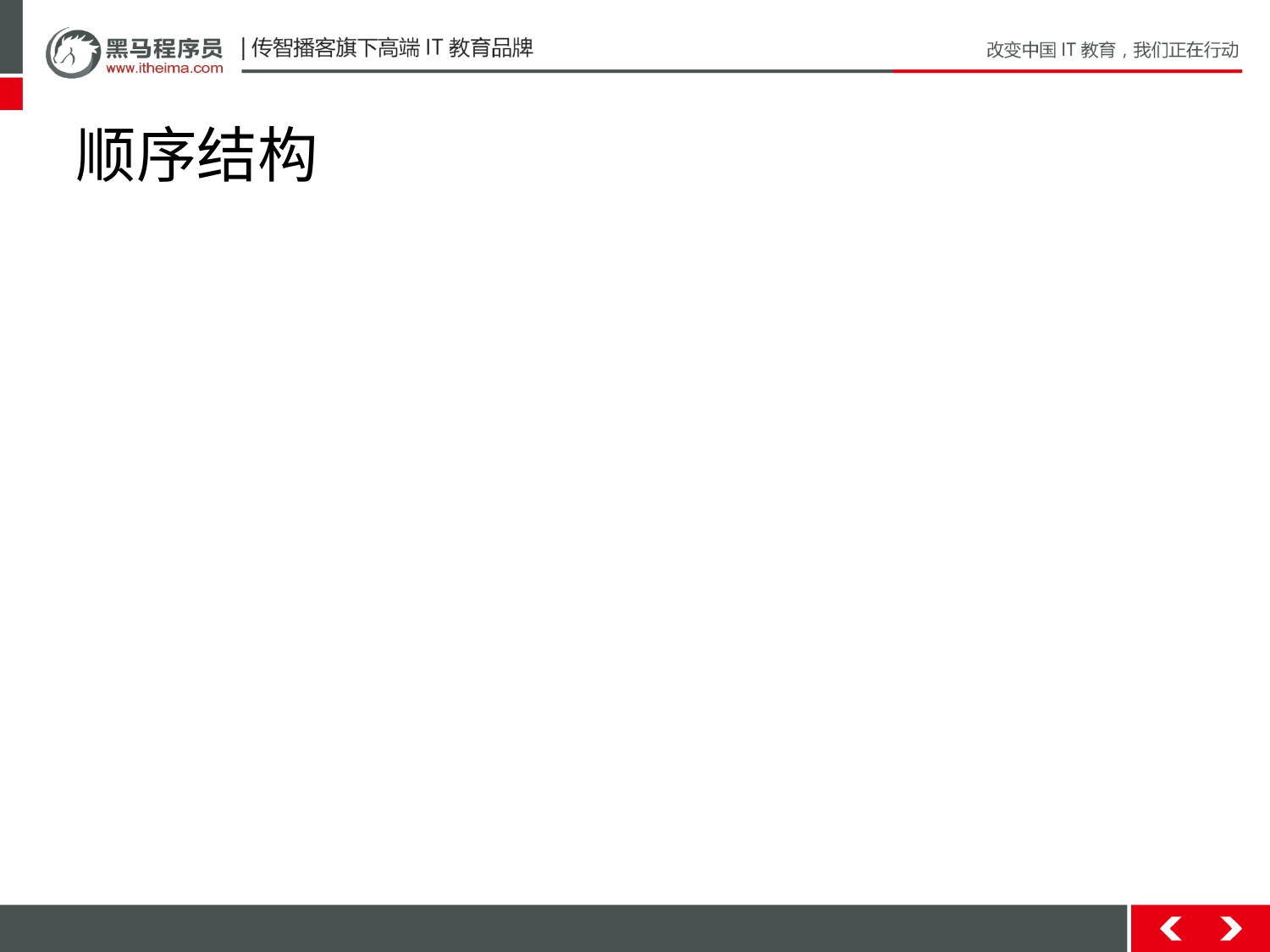

# 顺序结构
顺序结构概述
是程序中最简单最基本的流程控制，没有特定的语法结构，按照代码的先后顺序，依次执行，程序中大多数的代码都是这样执行的。